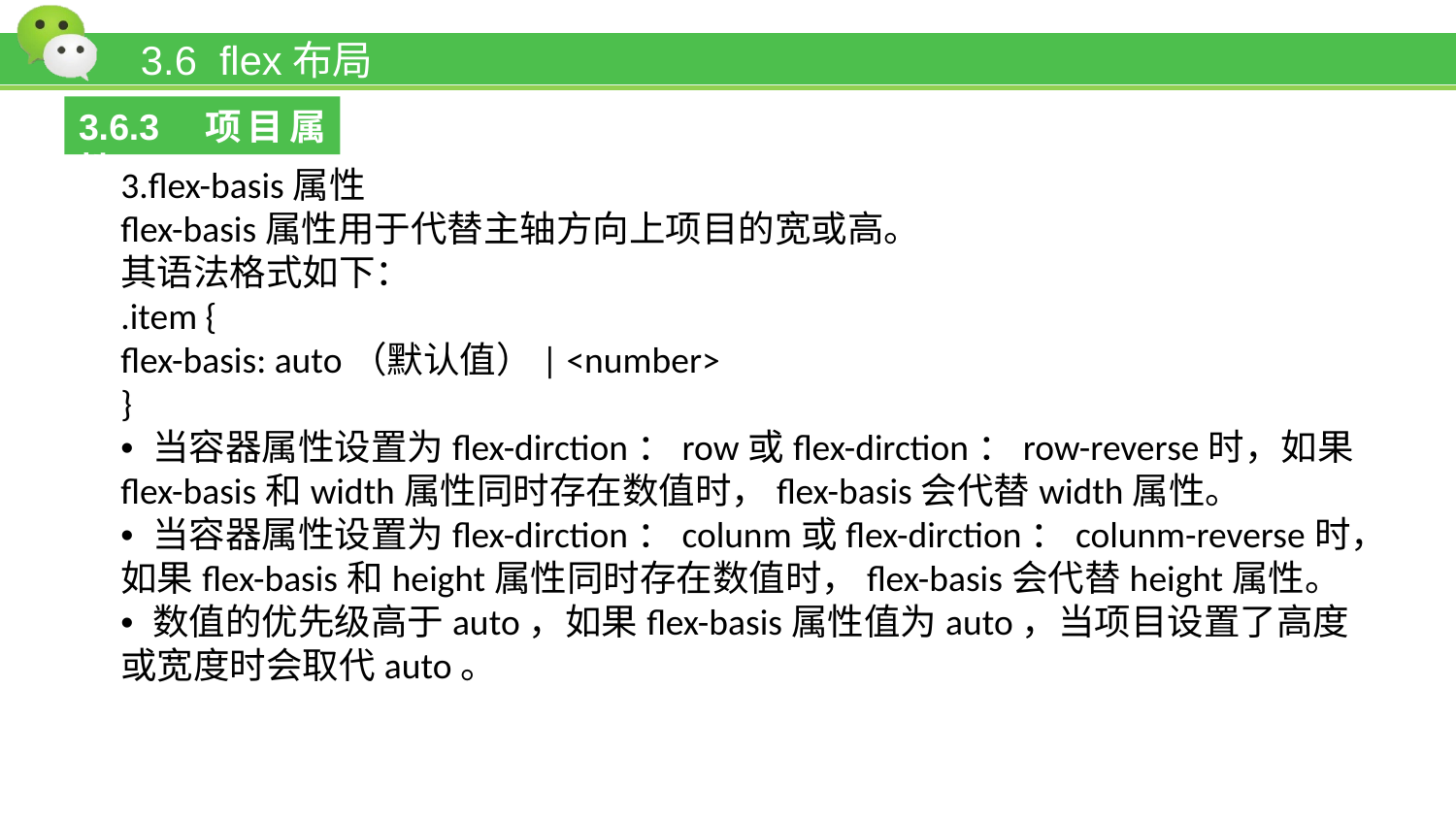

# 3.6  flex布局
3.6.3  项目属性
3.flex-basis属性
flex-basis属性用于代替主轴方向上项目的宽或高。
其语法格式如下：
.item {
flex-basis: auto（默认值）| <number>
}
• 当容器属性设置为flex-dirction：row或flex-dirction：row-reverse时，如果flex-basis和width属性同时存在数值时，flex-basis会代替width属性。
• 当容器属性设置为flex-dirction：colunm或flex-dirction：colunm-reverse时，如果flex-basis和height属性同时存在数值时，flex-basis会代替height属性。
• 数值的优先级高于auto，如果flex-basis属性值为auto，当项目设置了高度或宽度时会取代auto。